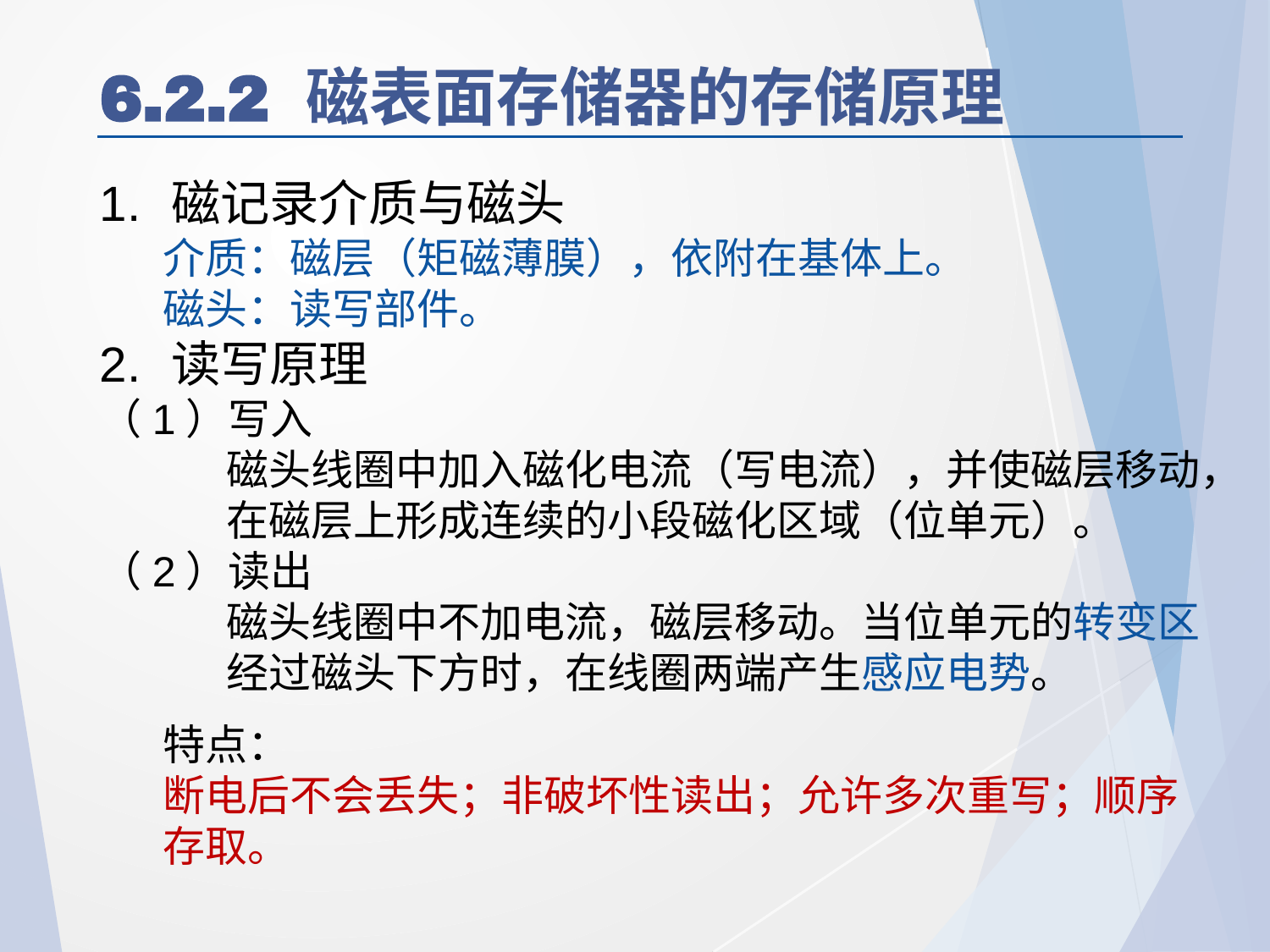

# 6.2.2 磁表面存储器的存储原理
磁记录介质与磁头
介质：磁层（矩磁薄膜），依附在基体上。
磁头：读写部件。
读写原理
（1）写入
磁头线圈中加入磁化电流（写电流），并使磁层移动，在磁层上形成连续的小段磁化区域（位单元）。
（2）读出
磁头线圈中不加电流，磁层移动。当位单元的转变区经过磁头下方时，在线圈两端产生感应电势。
特点：
断电后不会丢失；非破坏性读出；允许多次重写；顺序存取。